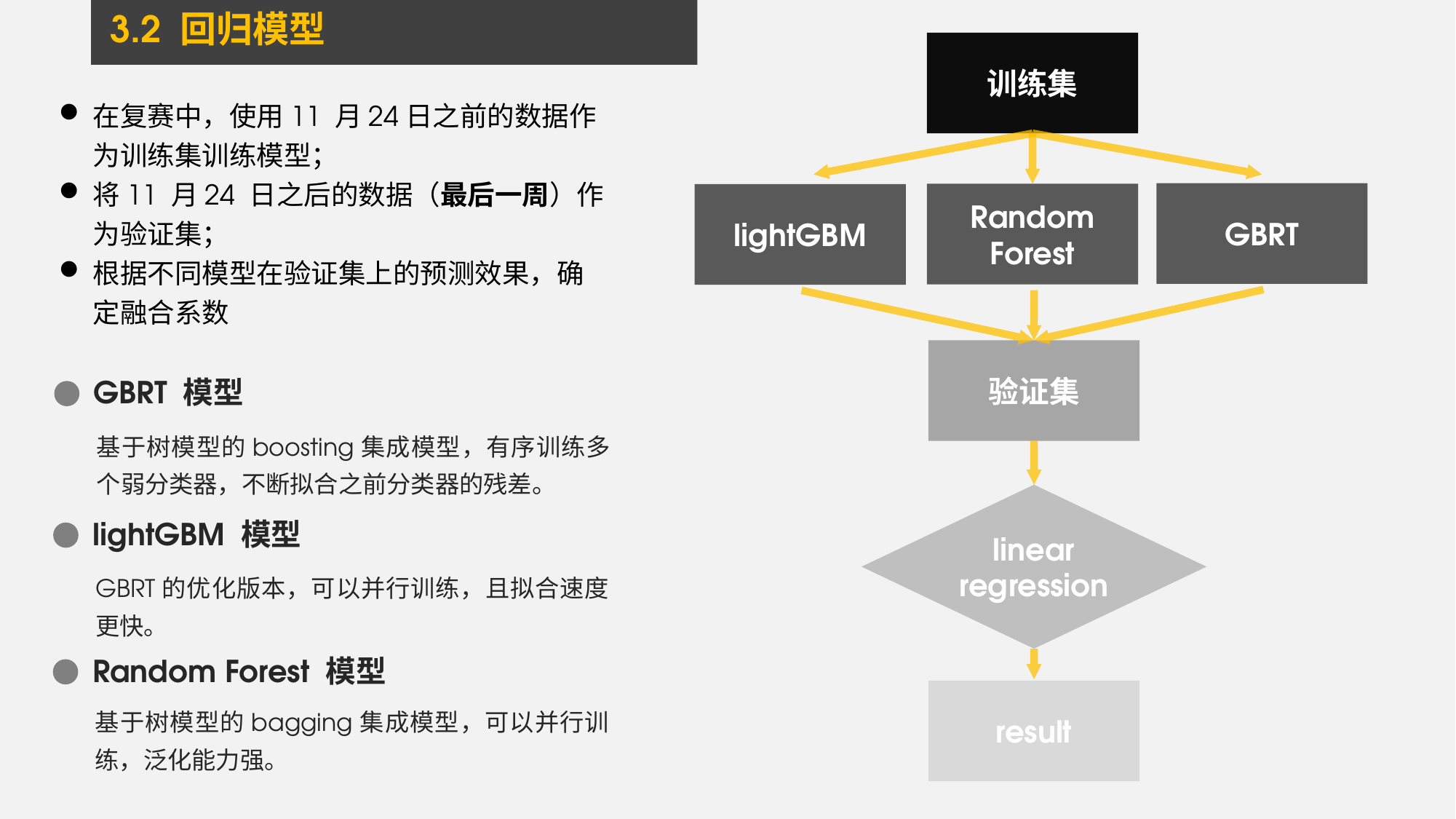

3.2 回归模型
训练集
在复赛中，使用11 月24日之前的数据作为训练集训练模型；
将11 月24 日之后的数据（最后一周）作为验证集；
根据不同模型在验证集上的预测效果，确定融合系数
GBRT
Random
Forest
lightGBM
验证集
GBRT 模型

基于树模型的boosting集成模型，有序训练多 个弱分类器，不断拟合之前分类器的残差。
linear regression
lightGBM 模型

GBRT的优化版本，可以并行训练，且拟合速度更快。
Random Forest 模型

result

基于树模型的bagging集成模型，可以并行训练，泛化能力强。